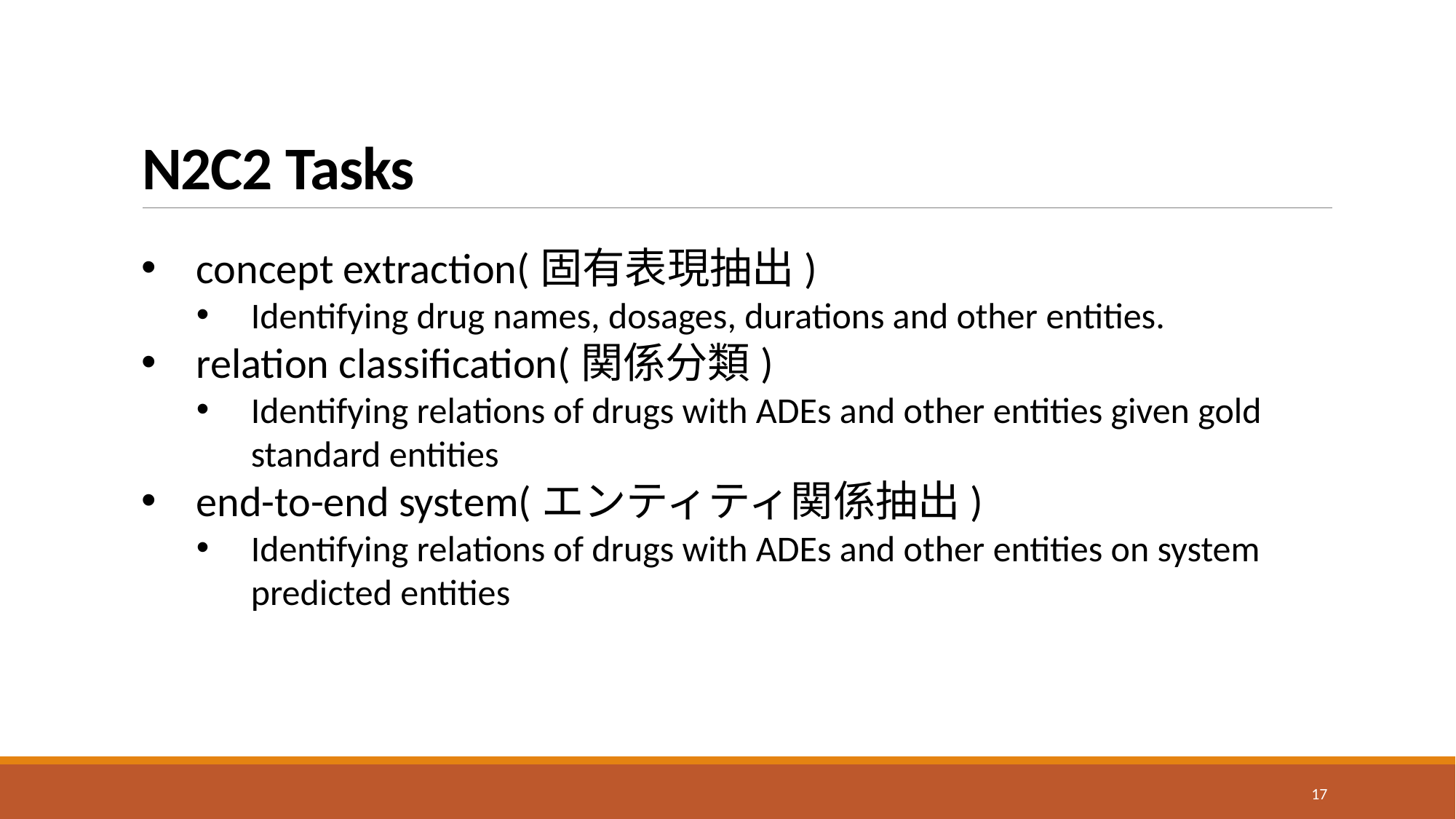

# N2C2 Tasks
concept extraction(固有表現抽出)
Identifying drug names, dosages, durations and other entities.
relation classification(関係分類)
Identifying relations of drugs with ADEs and other entities given gold standard entities
end-to-end system(エンティティ関係抽出)
Identifying relations of drugs with ADEs and other entities on system predicted entities
17